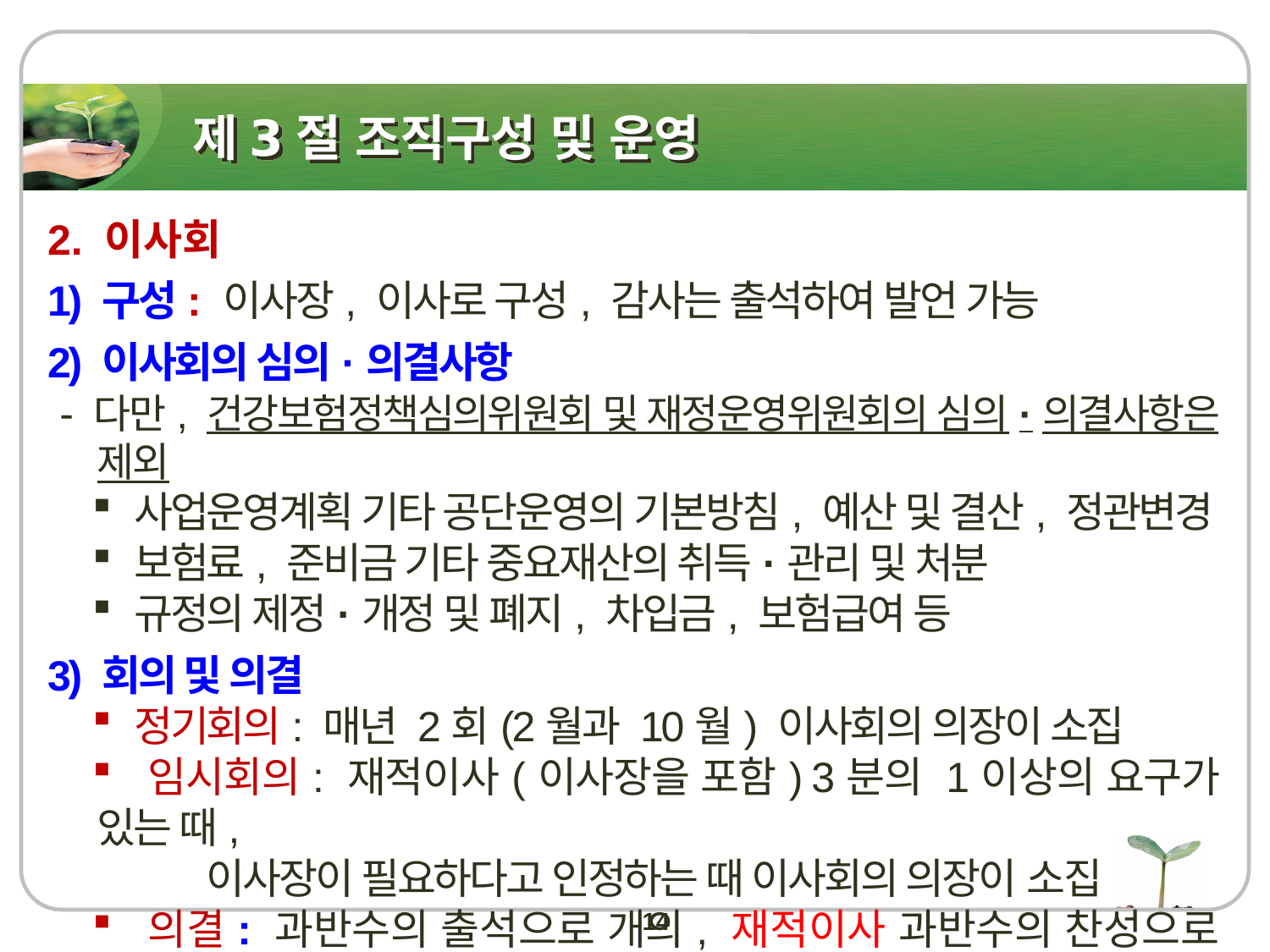

# 제3절 조직구성 및 운영
2. 이사회
1) 구성: 이사장, 이사로 구성, 감사는 출석하여 발언 가능
2) 이사회의 심의·의결사항
 - 다만, 건강보험정책심의위원회 및 재정운영위원회의 심의·의결사항은 제외
 사업운영계획 기타 공단운영의 기본방침, 예산 및 결산, 정관변경
 보험료, 준비금 기타 중요재산의 취득·관리 및 처분
 규정의 제정·개정 및 폐지, 차입금, 보험급여 등
3) 회의 및 의결
 정기회의: 매년 2회(2월과 10월) 이사회의 의장이 소집
  임시회의: 재적이사(이사장을 포함) 3분의 1이상의 요구가 있는 때,
           이사장이 필요하다고 인정하는 때 이사회의 의장이 소집
  의결: 과반수의 출석으로 개의, 재적이사 과반수의 찬성으로 의결
14